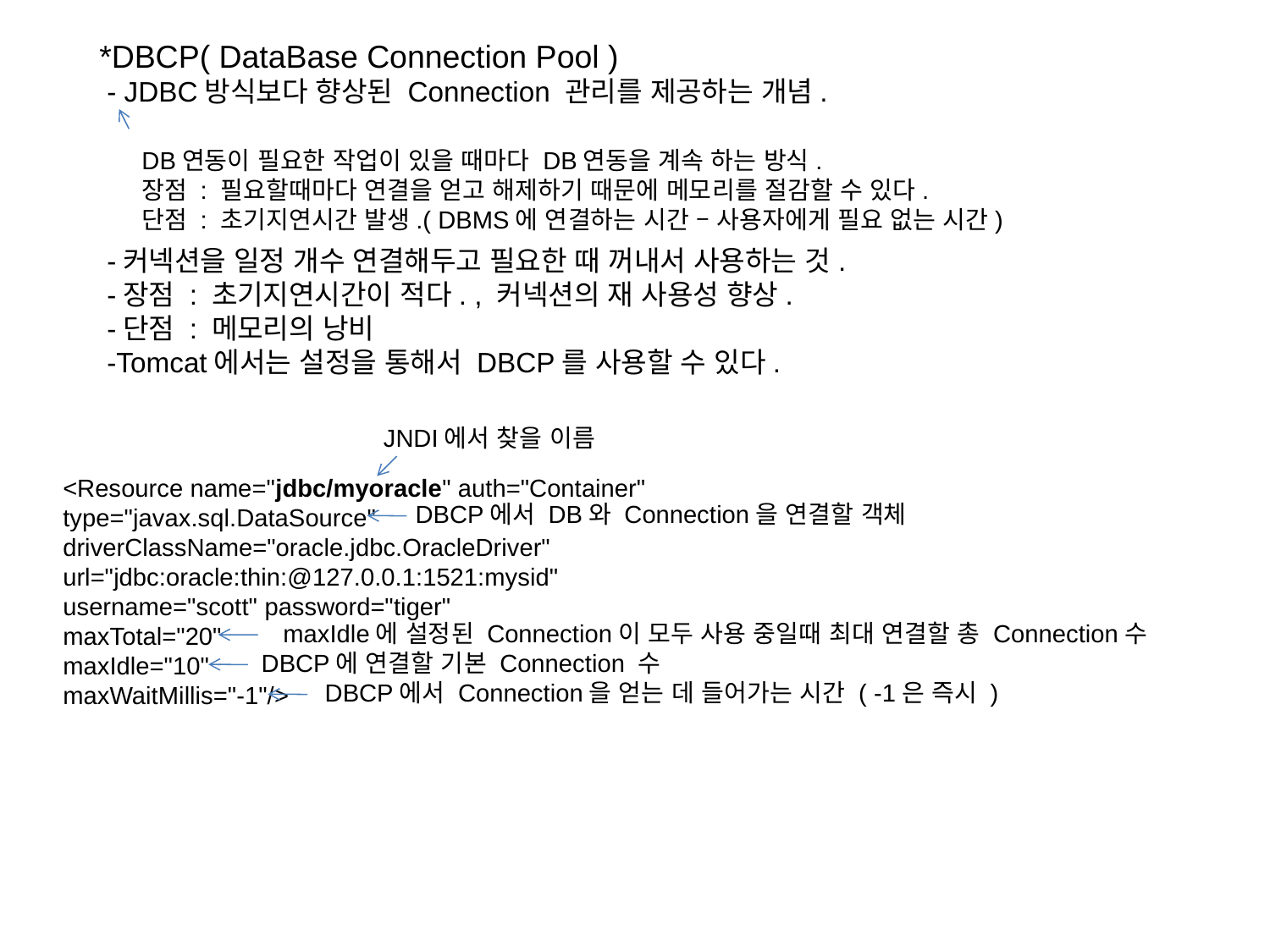

*DBCP( DataBase Connection Pool )
 - JDBC방식보다 향상된 Connection 관리를 제공하는 개념.

 -커넥션을 일정 개수 연결해두고 필요한 때 꺼내서 사용하는 것.
 -장점 : 초기지연시간이 적다. , 커넥션의 재 사용성 향상.
 -단점 : 메모리의 낭비
 -Tomcat에서는 설정을 통해서 DBCP를 사용할 수 있다.

DB연동이 필요한 작업이 있을 때마다 DB연동을 계속 하는 방식.
장점 : 필요할때마다 연결을 얻고 해제하기 때문에 메모리를 절감할 수 있다.
단점 : 초기지연시간 발생.( DBMS에 연결하는 시간 – 사용자에게 필요 없는 시간)
JNDI에서 찾을 이름
<Resource name="jdbc/myoracle" auth="Container"
type="javax.sql.DataSource"
driverClassName="oracle.jdbc.OracleDriver"
url="jdbc:oracle:thin:@127.0.0.1:1521:mysid"
username="scott" password="tiger"
maxTotal="20"
maxIdle="10"
maxWaitMillis="-1"/>
DBCP에서 DB와 Connection을 연결할 객체
maxIdle에 설정된 Connection이 모두 사용 중일때 최대 연결할 총 Connection수
DBCP에 연결할 기본 Connection 수
DBCP에서 Connection을 얻는 데 들어가는 시간 ( -1은 즉시 )